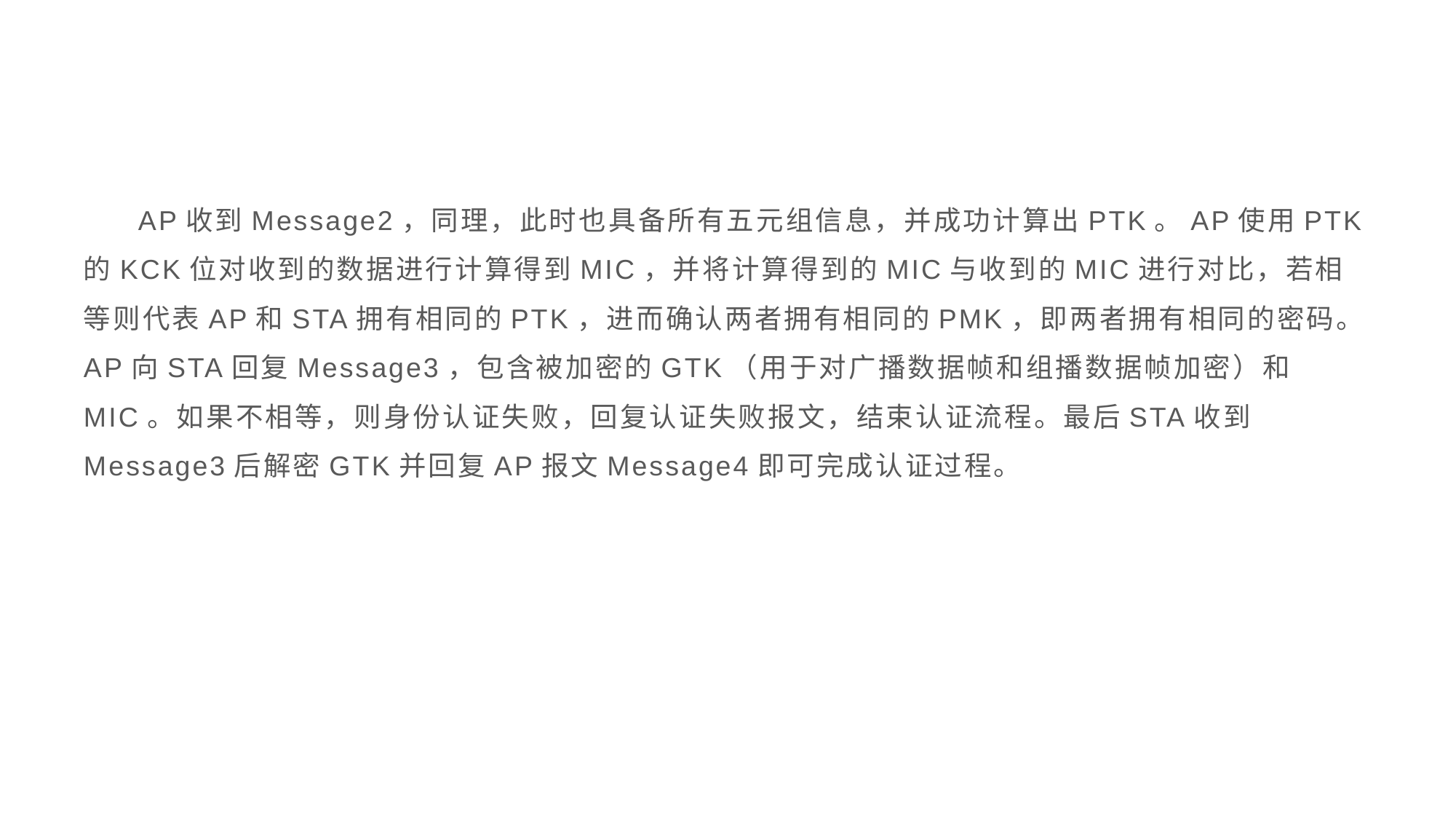

AP收到Message2，同理，此时也具备所有五元组信息，并成功计算出PTK。AP使用PTK的KCK位对收到的数据进行计算得到MIC，并将计算得到的MIC与收到的MIC进行对比，若相等则代表AP和STA拥有相同的PTK，进而确认两者拥有相同的PMK，即两者拥有相同的密码。AP向STA回复Message3，包含被加密的GTK（用于对广播数据帧和组播数据帧加密）和MIC。如果不相等，则身份认证失败，回复认证失败报文，结束认证流程。最后STA收到Message3后解密GTK并回复AP报文Message4即可完成认证过程。